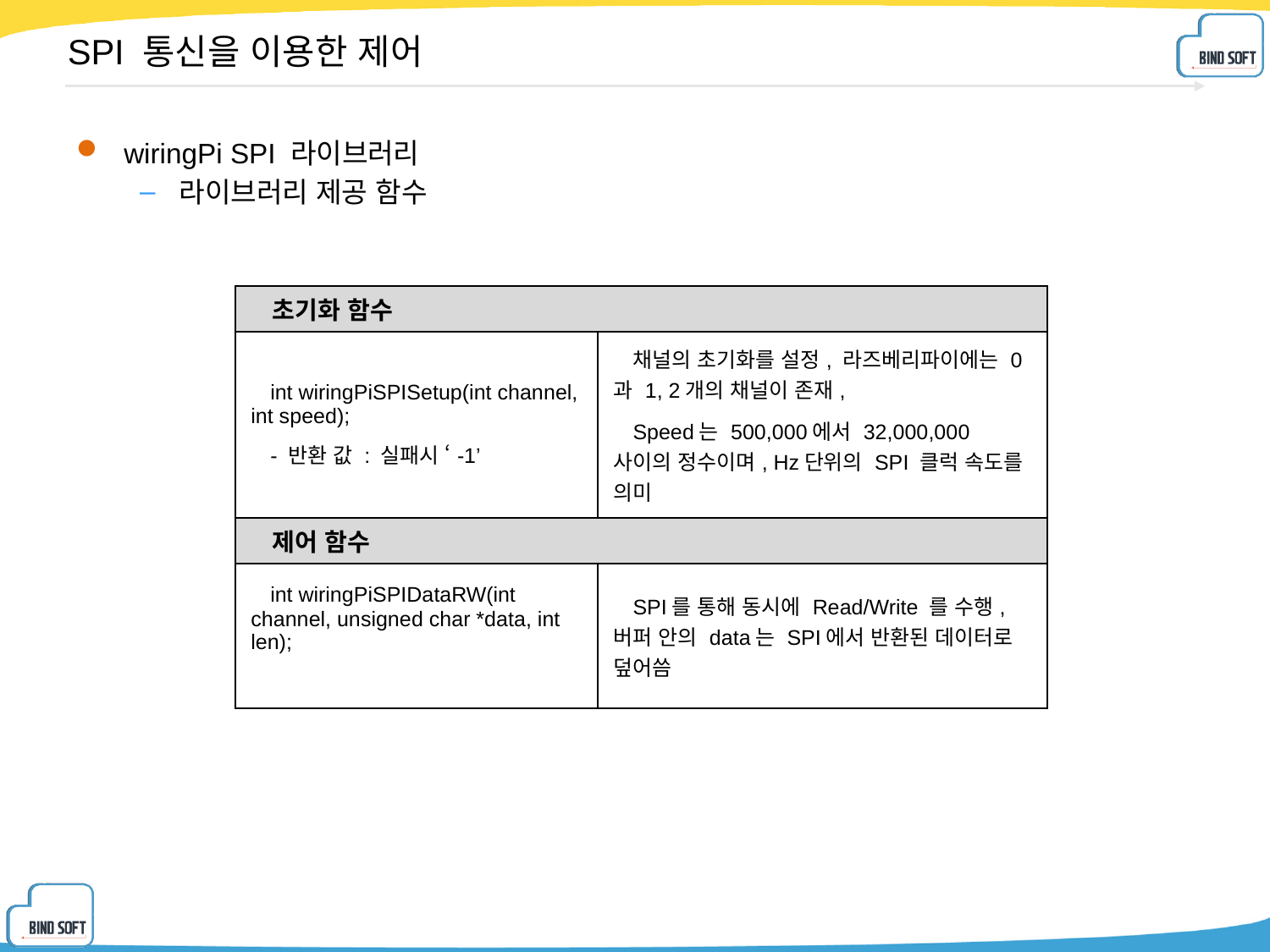

# SPI 통신을 이용한 제어
wiringPi SPI 라이브러리
라이브러리 제공 함수

| 초기화 함수 |  |
| --- | --- |
| int wiringPiSPISetup(int channel, int speed); - 반환 값 : 실패시 ‘-1’ | 채널의 초기화를 설정, 라즈베리파이에는 0과 1, 2개의 채널이 존재, Speed는 500,000에서 32,000,000 사이의 정수이며, Hz단위의 SPI 클럭 속도를 의미 |
| 제어 함수 |  |
| int wiringPiSPIDataRW(int channel, unsigned char \*data, int len); | SPI를 통해 동시에 Read/Write 를 수행, 버퍼 안의 data는 SPI에서 반환된 데이터로 덮어씀 |